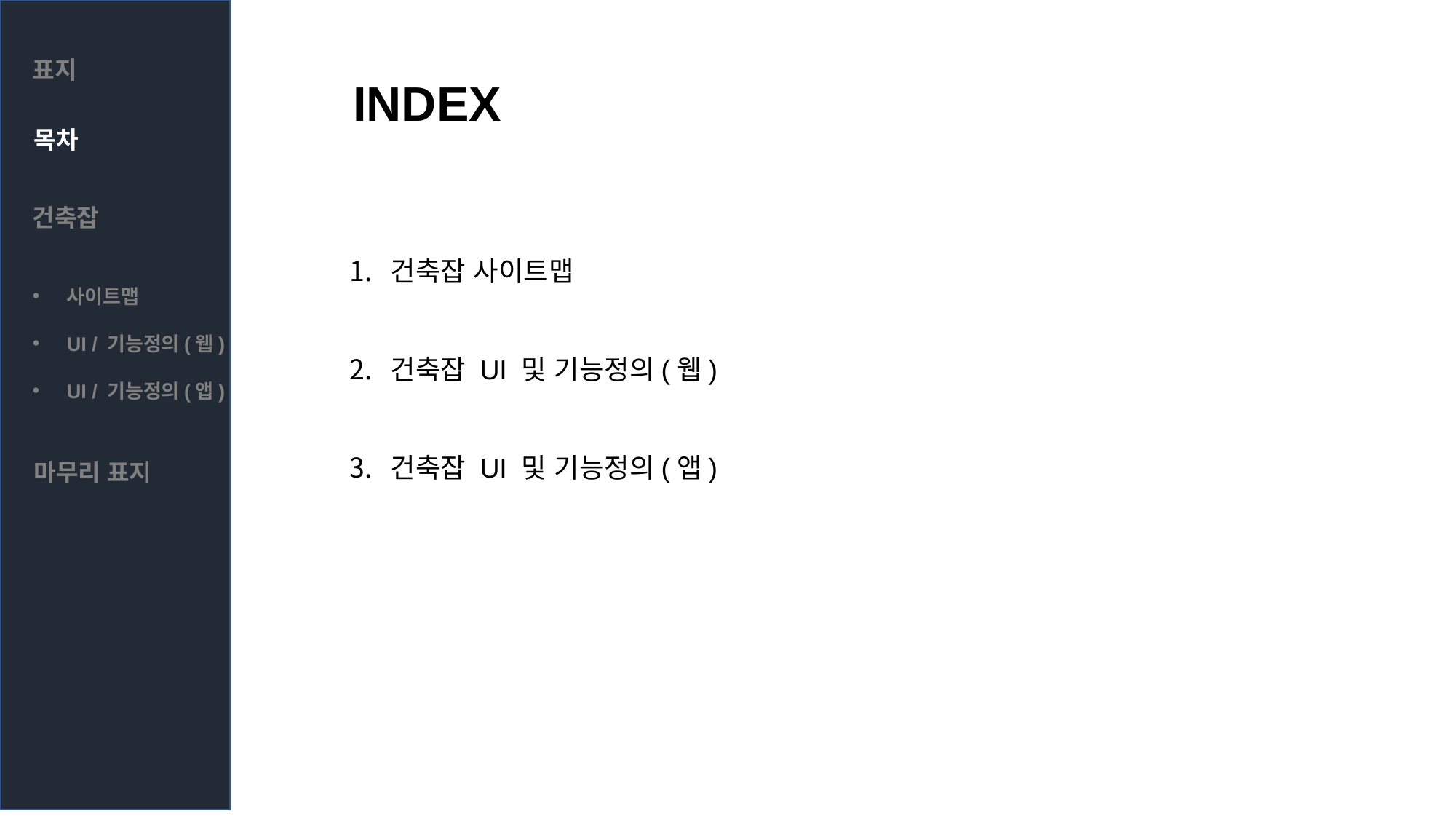

표지
INDEX
목차
건축잡 사이트맵
건축잡 UI 및 기능정의(웹)
건축잡 UI 및 기능정의(앱)

건축잡

사이트맵
UI / 기능정의(웹)
UI / 기능정의(앱)
마무리 표지